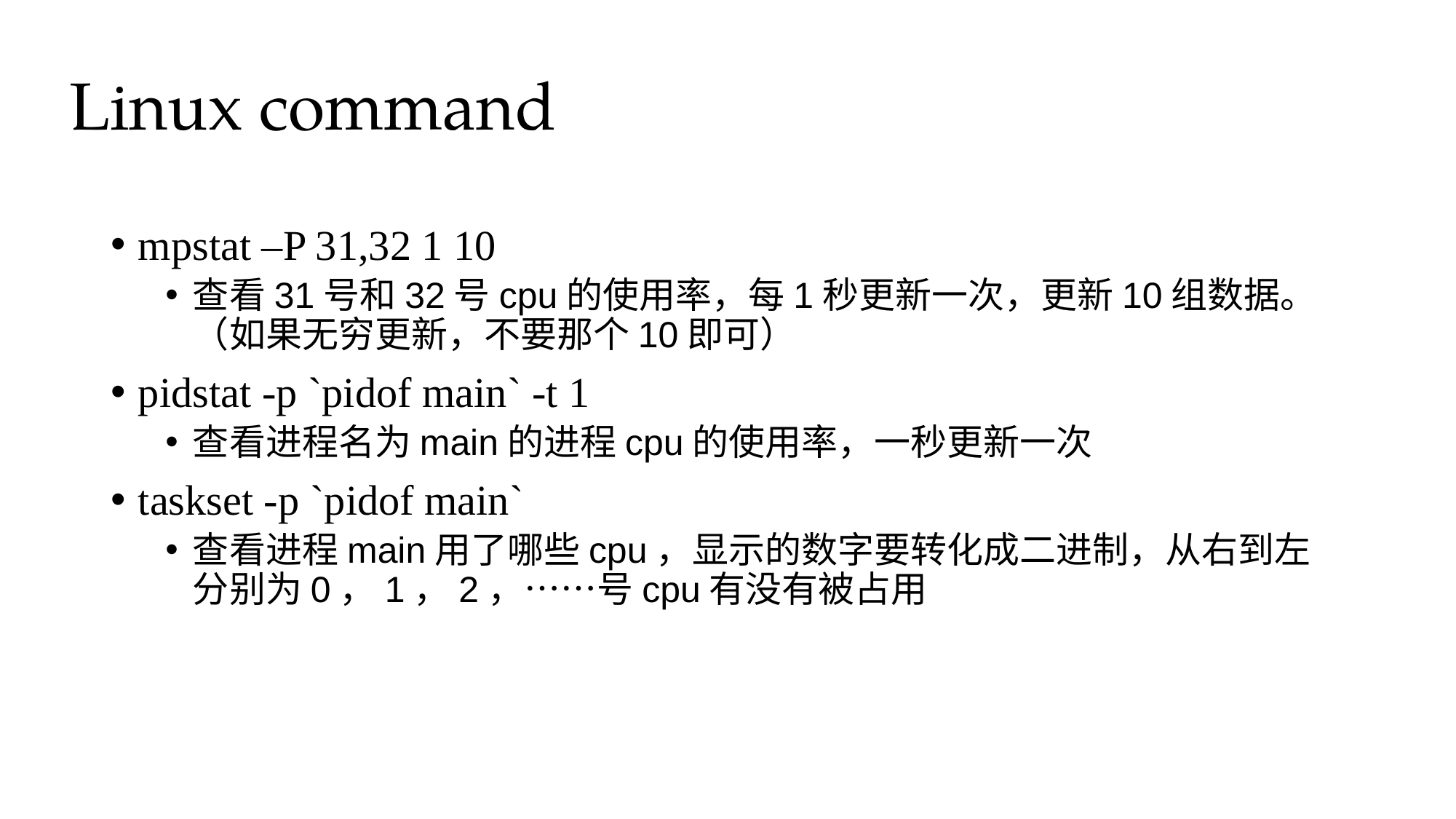

# Linux command
mpstat –P 31,32 1 10
查看31号和32号cpu的使用率，每1秒更新一次，更新10组数据。（如果无穷更新，不要那个10即可）
pidstat -p `pidof main` -t 1
查看进程名为main的进程cpu的使用率，一秒更新一次
taskset -p `pidof main`
查看进程main用了哪些cpu，显示的数字要转化成二进制，从右到左分别为0，1，2，……号cpu有没有被占用